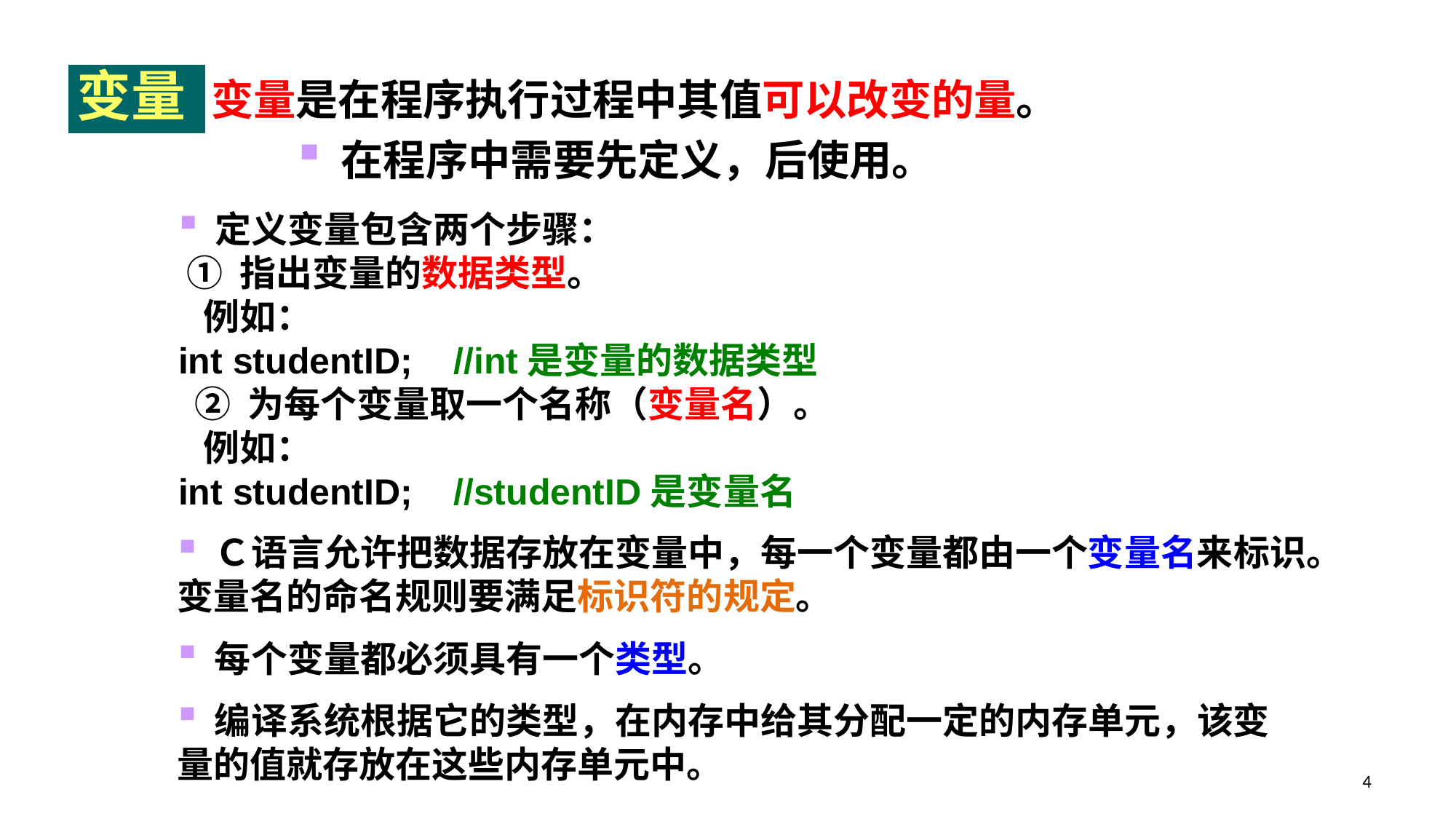

变量
变量是在程序执行过程中其值可以改变的量。
 在程序中需要先定义，后使用。
 定义变量包含两个步骤：
 ① 指出变量的数据类型。
  例如：
int studentID;    //int是变量的数据类型
  ② 为每个变量取一个名称（变量名）。
  例如：
int studentID;    //studentID是变量名
 Ｃ语言允许把数据存放在变量中，每一个变量都由一个变量名来标识。变量名的命名规则要满足标识符的规定。
 每个变量都必须具有一个类型。
 编译系统根据它的类型，在内存中给其分配一定的内存单元，该变量的值就存放在这些内存单元中。
4